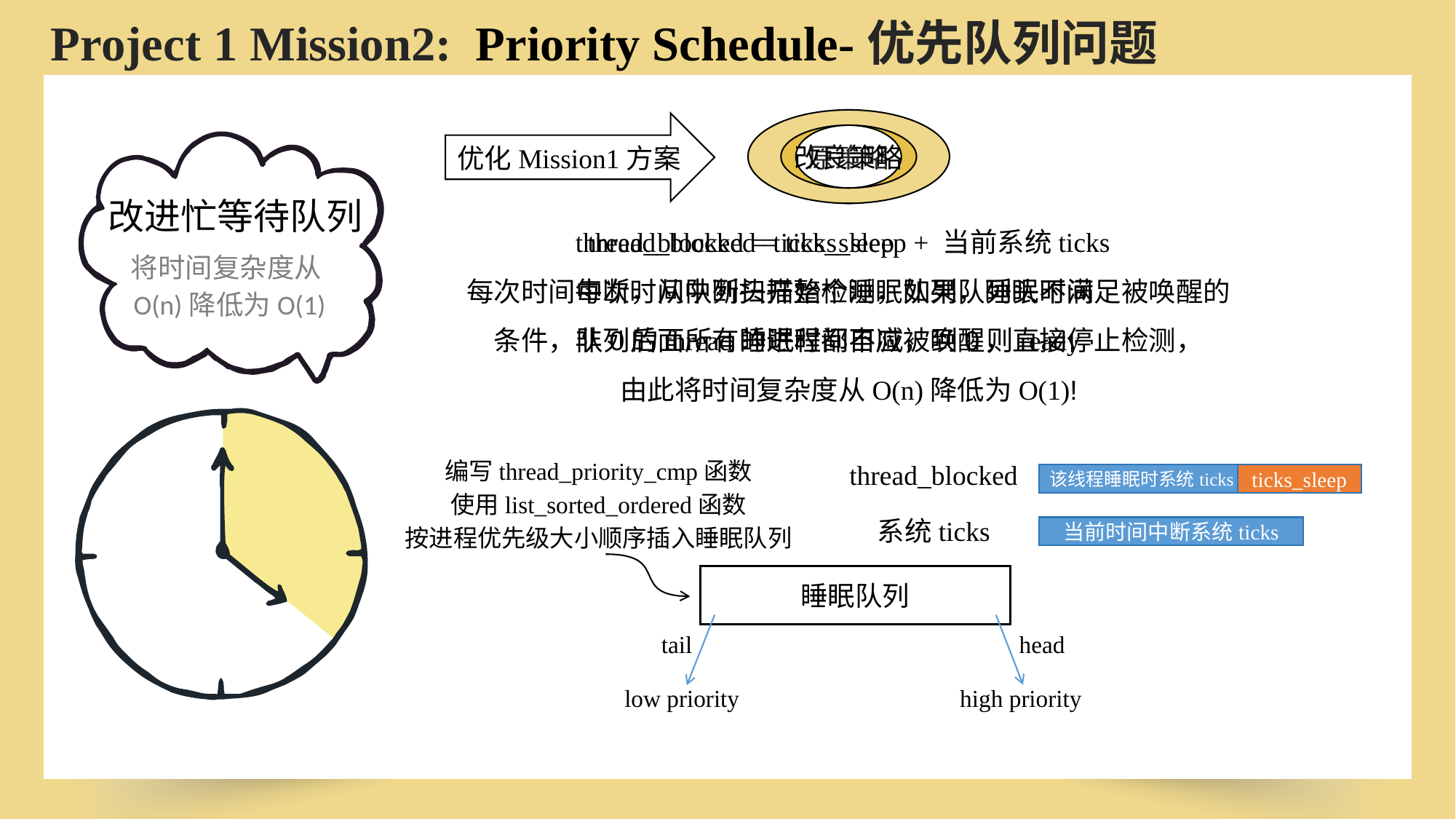

Project 1 Mission2:  Priority Schedule-优先队列问题

改良策略
thread_blocked = ticks_sleep + 当前系统ticks
每次时间中断，从队列头开始检测，如果队列头不满足被唤醒的条件，队列后面所有的进程都不应被唤醒，直接停止检测，
由此将时间复杂度从O(n)降低为O(1)!

原策略
thread_blocked = ticks_sleep
每次时间中断扫描整个睡眠队列，睡眠时间
非0的thread睡眠时间自减，到0则ready
优化Mission1方案

改进忙等待队列
将时间复杂度从O(n)降低为O(1)

编写thread_priority_cmp函数
使用list_sorted_ordered函数
按进程优先级大小顺序插入睡眠队列
thread_blocked
该线程睡眠时系统ticks
ticks_sleep
系统ticks
当前时间中断系统ticks
睡眠队列
tail
head
low priority
high priority